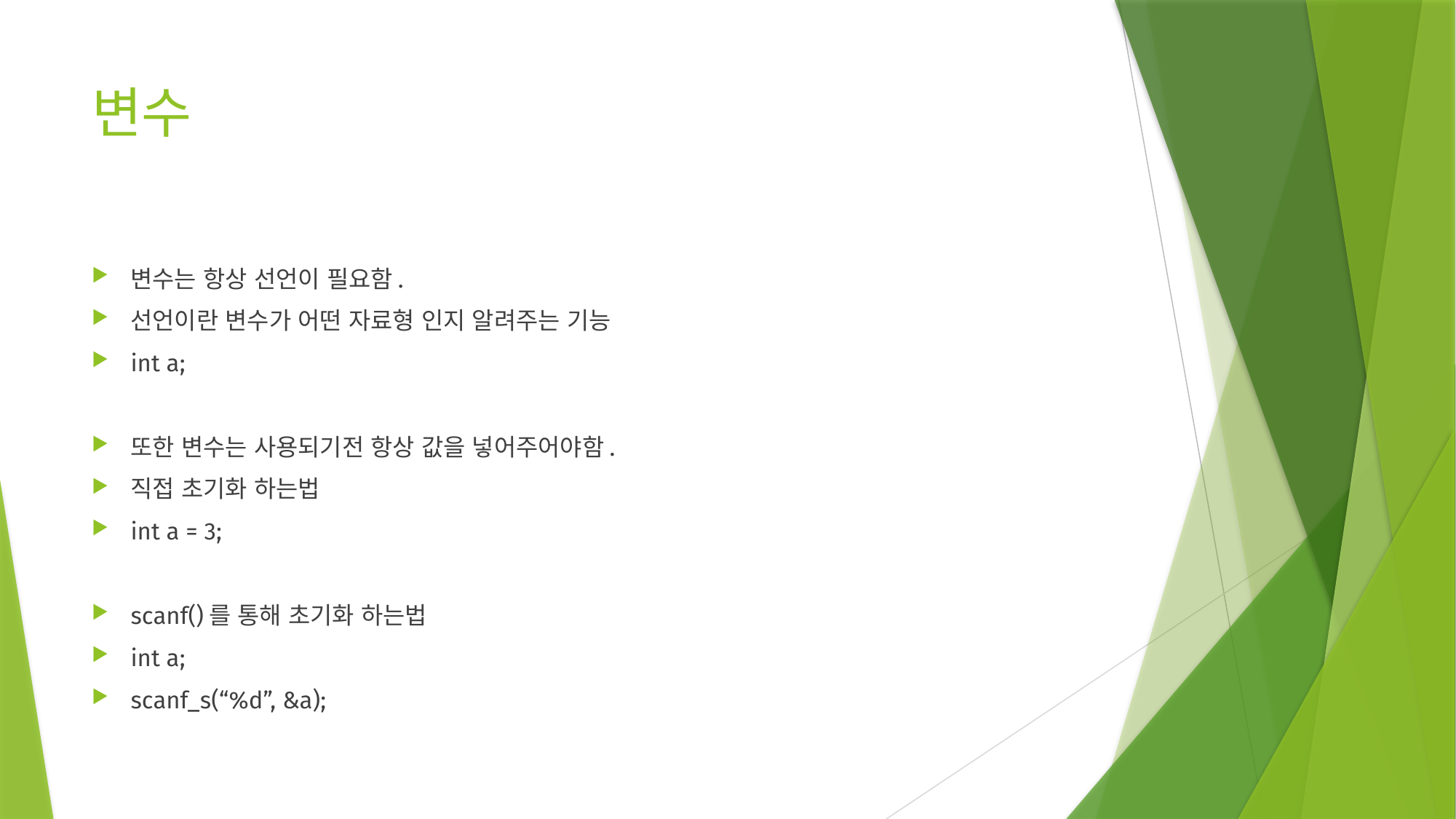

# 변수
변수는 항상 선언이 필요함.
선언이란 변수가 어떤 자료형 인지 알려주는 기능
int a;

또한 변수는 사용되기전 항상 값을 넣어주어야함.
직접 초기화 하는법
int a = 3;

scanf()를 통해 초기화 하는법
int a;
scanf_s(“%d”, &a);